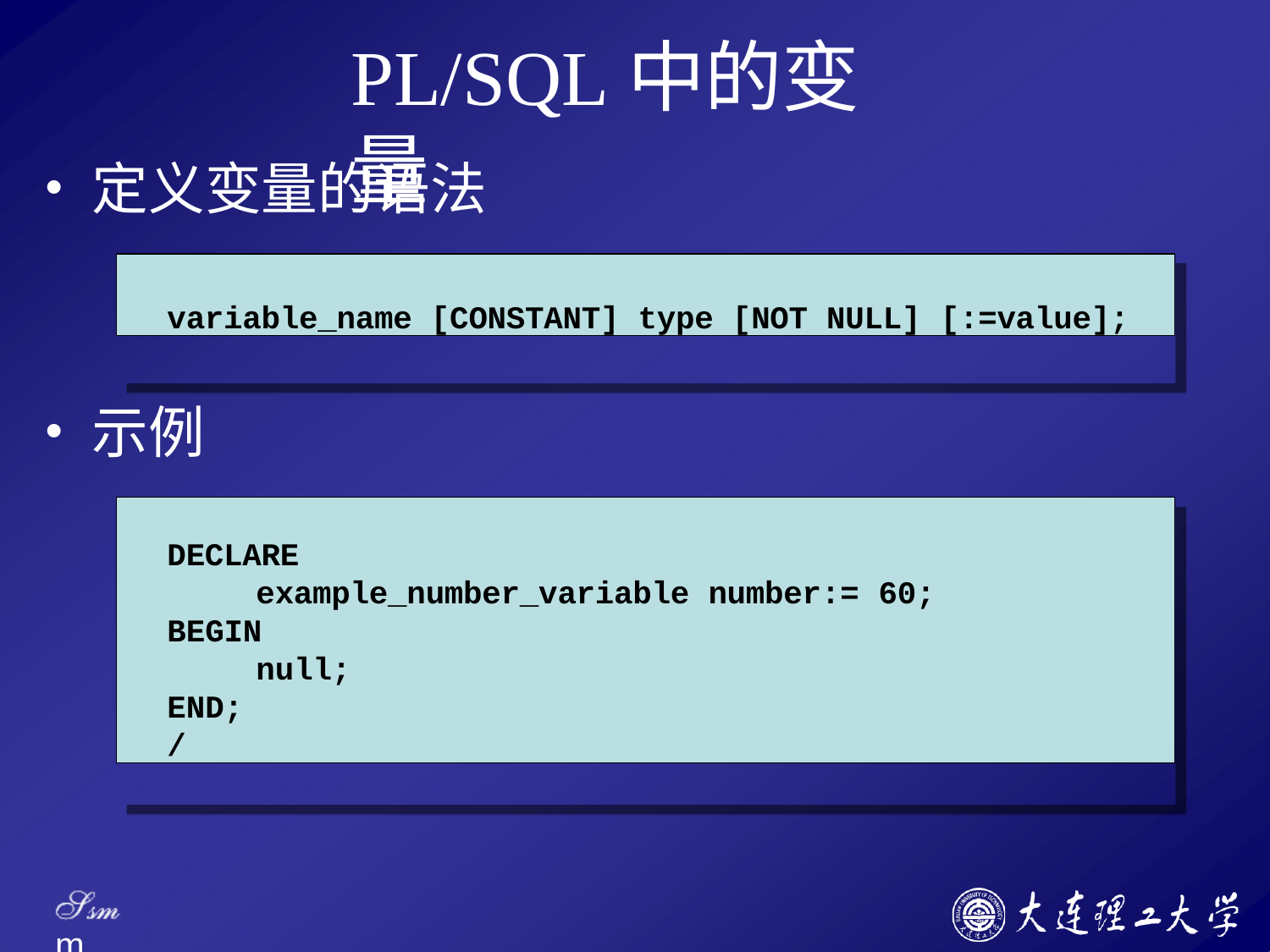

# PL/SQL中的变量
定义变量的语法

variable_name [CONSTANT] type [NOT NULL] [:=value];

示例

DECLARE
example_number_variable number:= 60;
BEGIN
null;
END;
/

Ssm